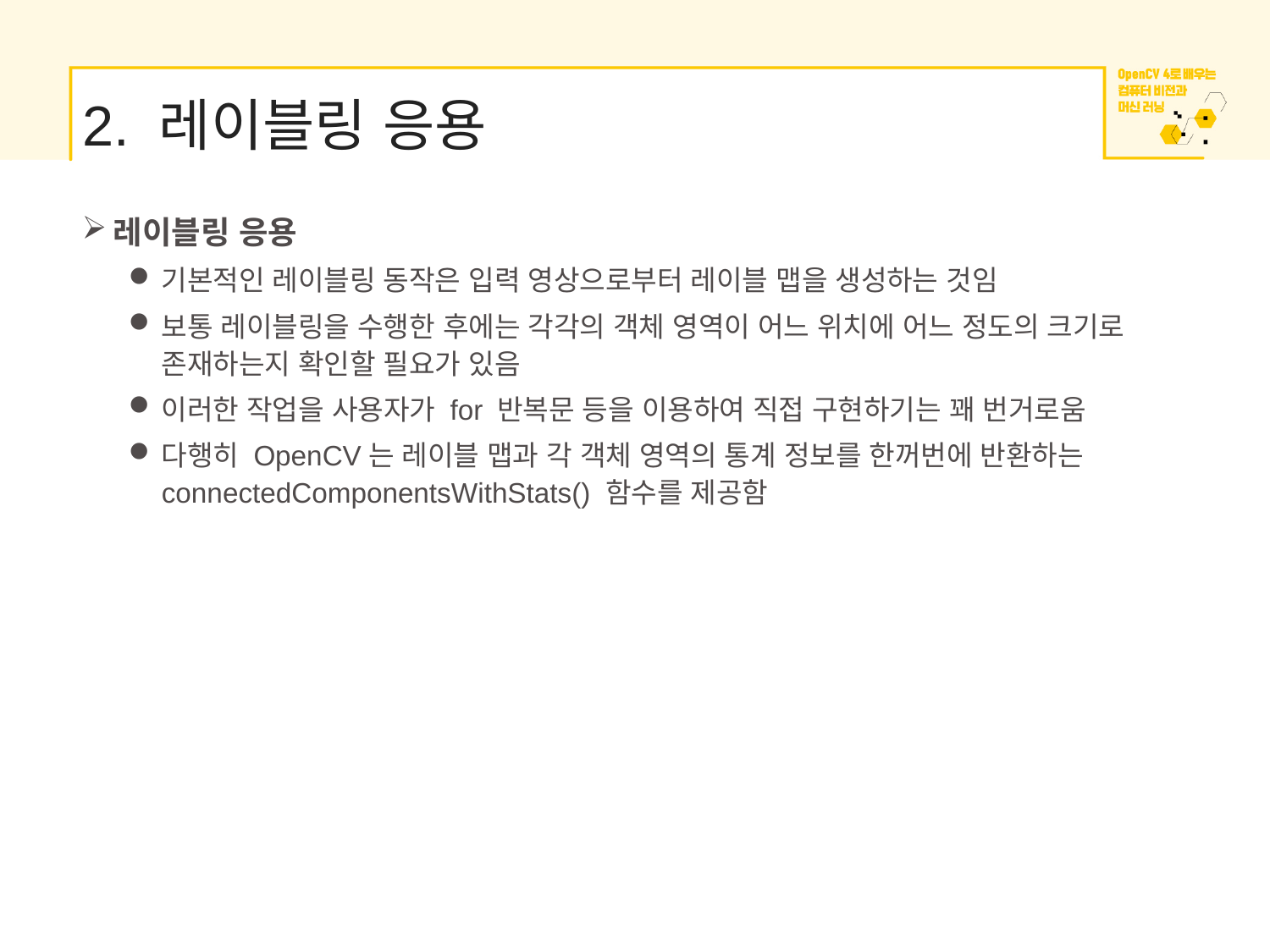

# 2. 레이블링 응용
레이블링 응용
기본적인 레이블링 동작은 입력 영상으로부터 레이블 맵을 생성하는 것임
보통 레이블링을 수행한 후에는 각각의 객체 영역이 어느 위치에 어느 정도의 크기로 존재하는지 확인할 필요가 있음
이러한 작업을 사용자가 for 반복문 등을 이용하여 직접 구현하기는 꽤 번거로움
다행히 OpenCV는 레이블 맵과 각 객체 영역의 통계 정보를 한꺼번에 반환하는 connectedComponentsWithStats() 함수를 제공함